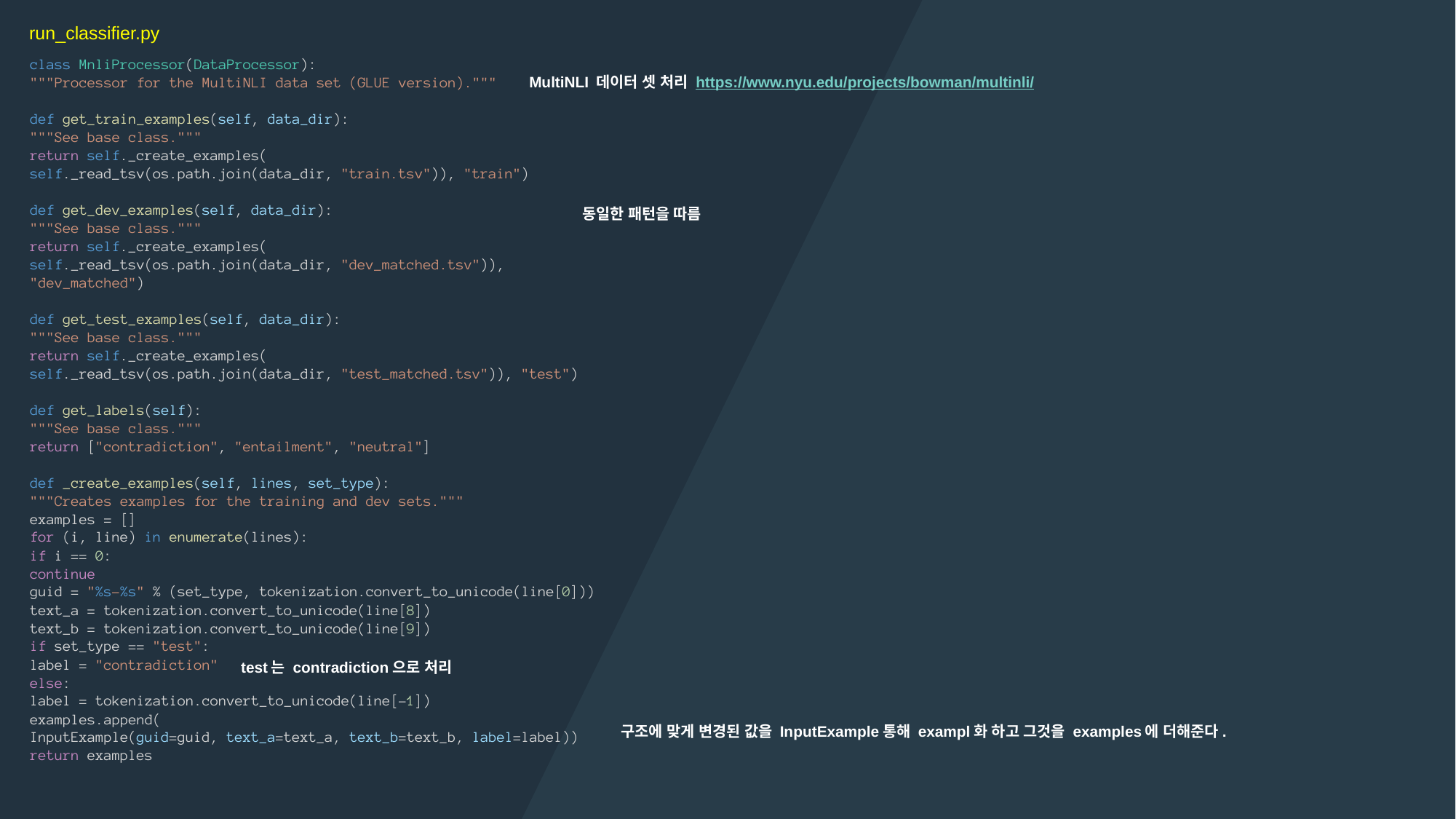

run_classifier.py
class MnliProcessor(DataProcessor):
"""Processor for the MultiNLI data set (GLUE version)."""
def get_train_examples(self, data_dir):
"""See base class."""
return self._create_examples(
self._read_tsv(os.path.join(data_dir, "train.tsv")), "train")
def get_dev_examples(self, data_dir):
"""See base class."""
return self._create_examples(
self._read_tsv(os.path.join(data_dir, "dev_matched.tsv")),
"dev_matched")
def get_test_examples(self, data_dir):
"""See base class."""
return self._create_examples(
self._read_tsv(os.path.join(data_dir, "test_matched.tsv")), "test")
def get_labels(self):
"""See base class."""
return ["contradiction", "entailment", "neutral"]
def _create_examples(self, lines, set_type):
"""Creates examples for the training and dev sets."""
examples = []
for (i, line) in enumerate(lines):
if i == 0:
continue
guid = "%s-%s" % (set_type, tokenization.convert_to_unicode(line[0]))
text_a = tokenization.convert_to_unicode(line[8])
text_b = tokenization.convert_to_unicode(line[9])
if set_type == "test":
label = "contradiction"
else:
label = tokenization.convert_to_unicode(line[-1])
examples.append(
InputExample(guid=guid, text_a=text_a, text_b=text_b, label=label))
return examples
MultiNLI 데이터 셋 처리 https://www.nyu.edu/projects/bowman/multinli/
동일한 패턴을 따름
test는 contradiction으로 처리
구조에 맞게 변경된 값을 InputExample통해 exampl화 하고 그것을 examples에 더해준다.